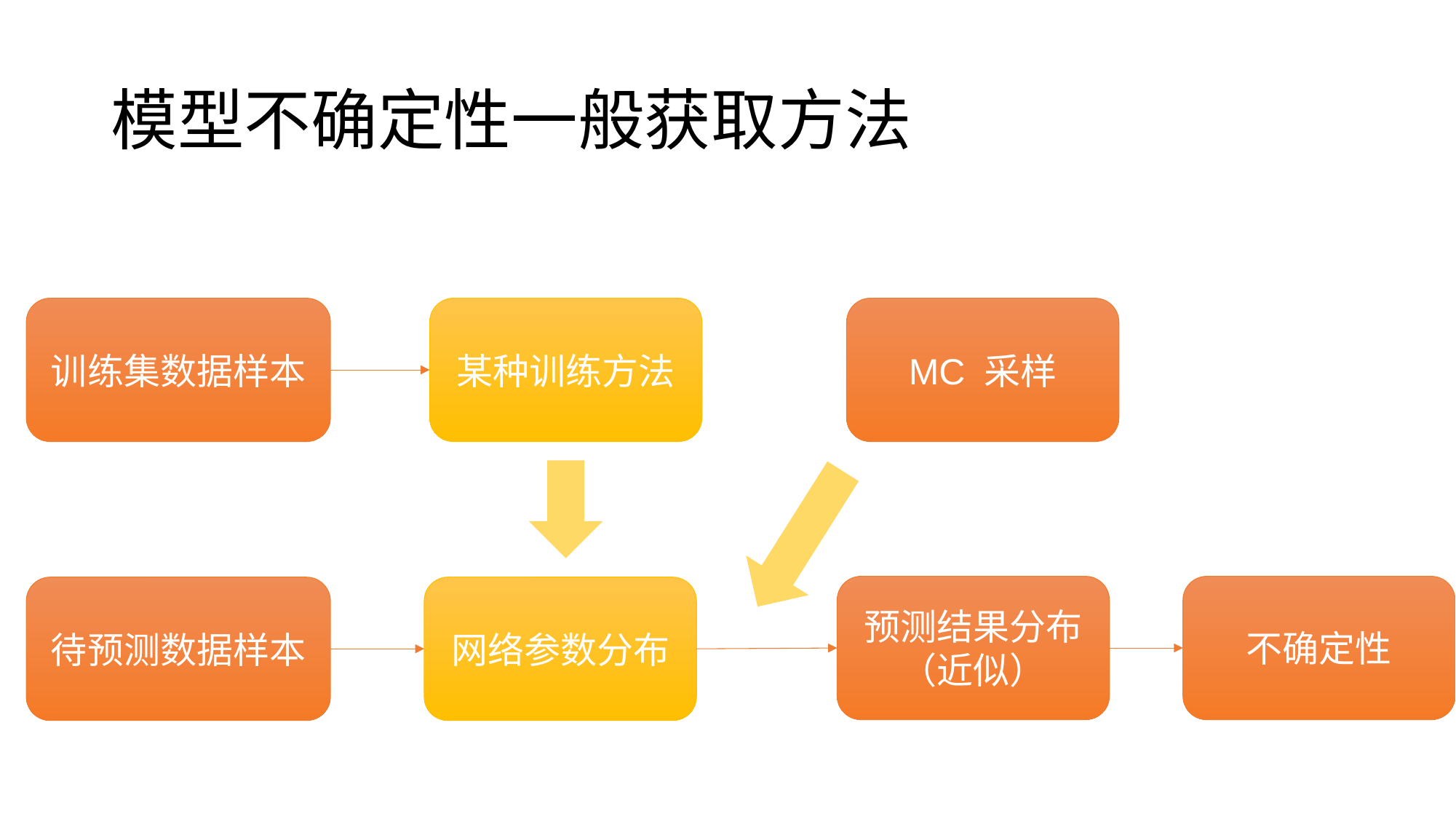

# 模型不确定性一般获取方法
训练集数据样本
某种训练方法
MC 采样

预测结果分布（近似）
不确定性
待预测数据样本
网络参数分布